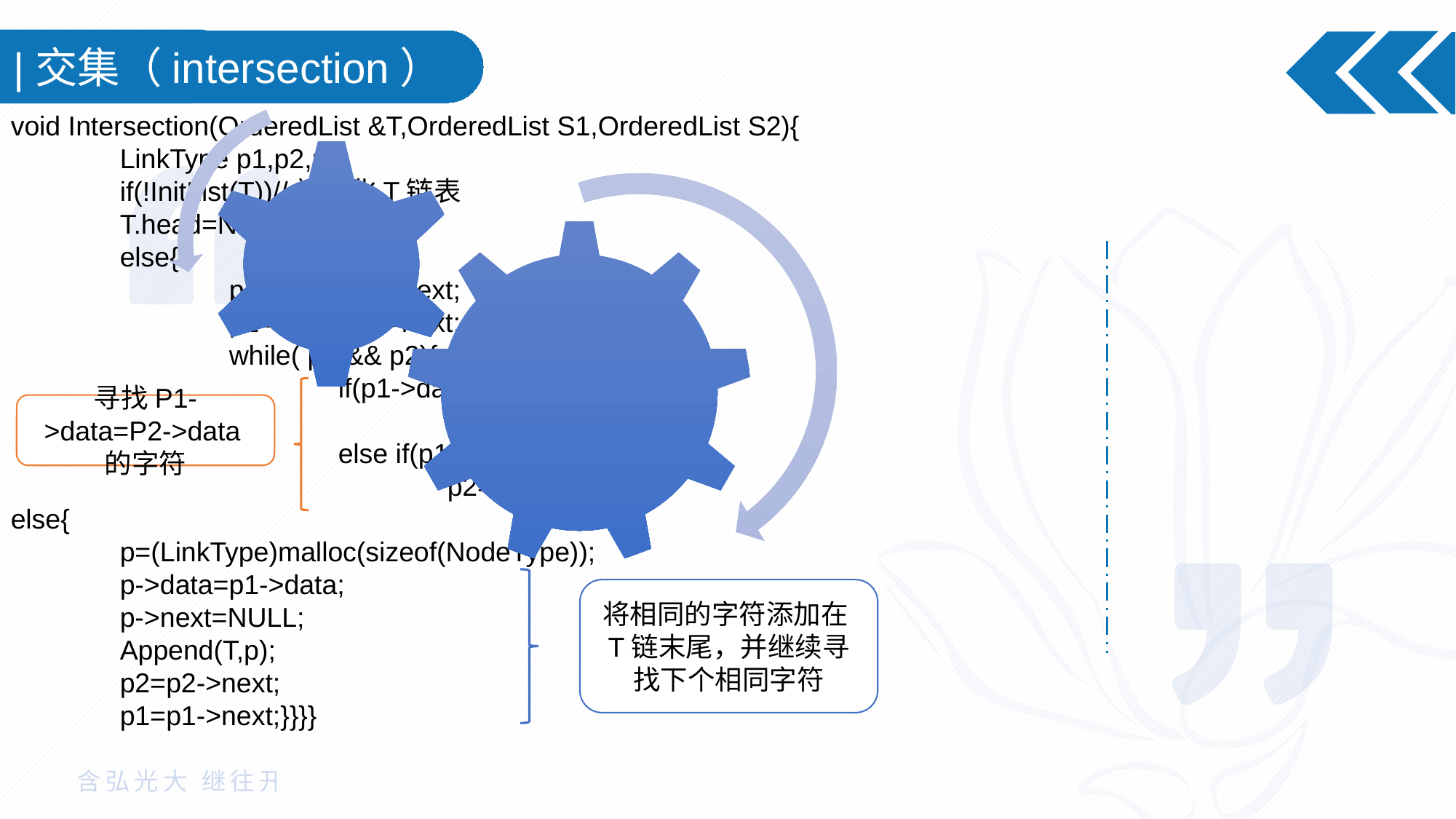

|交集（intersection）
交集
void Intersection(OrderedList &T,OrderedList S1,OrderedList S2){
	LinkType p1,p2,p;
	if(!InitList(T))//初始化T链表
	T.head=NULL;
	else{
		p1=S1.head->next;
		p2=S2.head->next;
		while( p1 && p2){
			if(p1->data<p2->data)
				p1=p1->next;
			else if(p1->data>p2->data)
				p2=p2->next；
else{
	p=(LinkType)malloc(sizeof(NodeType));
	p->data=p1->data;
	p->next=NULL;
	Append(T,p);
	p2=p2->next;
	p1=p1->next;}}}}

寻找P1->data=P2->data的字符

将相同的字符添加在T链末尾，并继续寻找下个相同字符